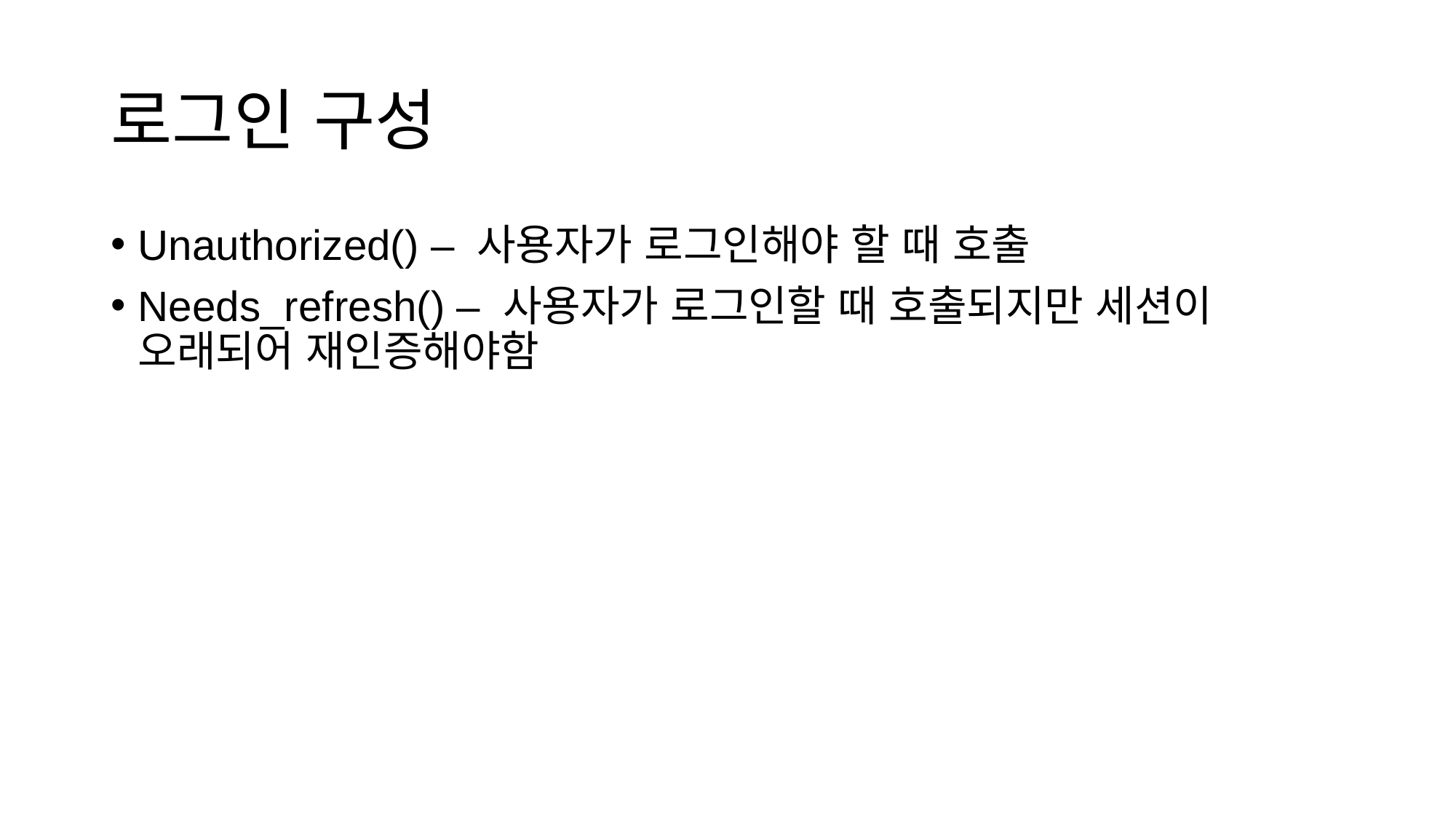

# 로그인 구성
Unauthorized() – 사용자가 로그인해야 할 때 호출
Needs_refresh() – 사용자가 로그인할 때 호출되지만 세션이 오래되어 재인증해야함